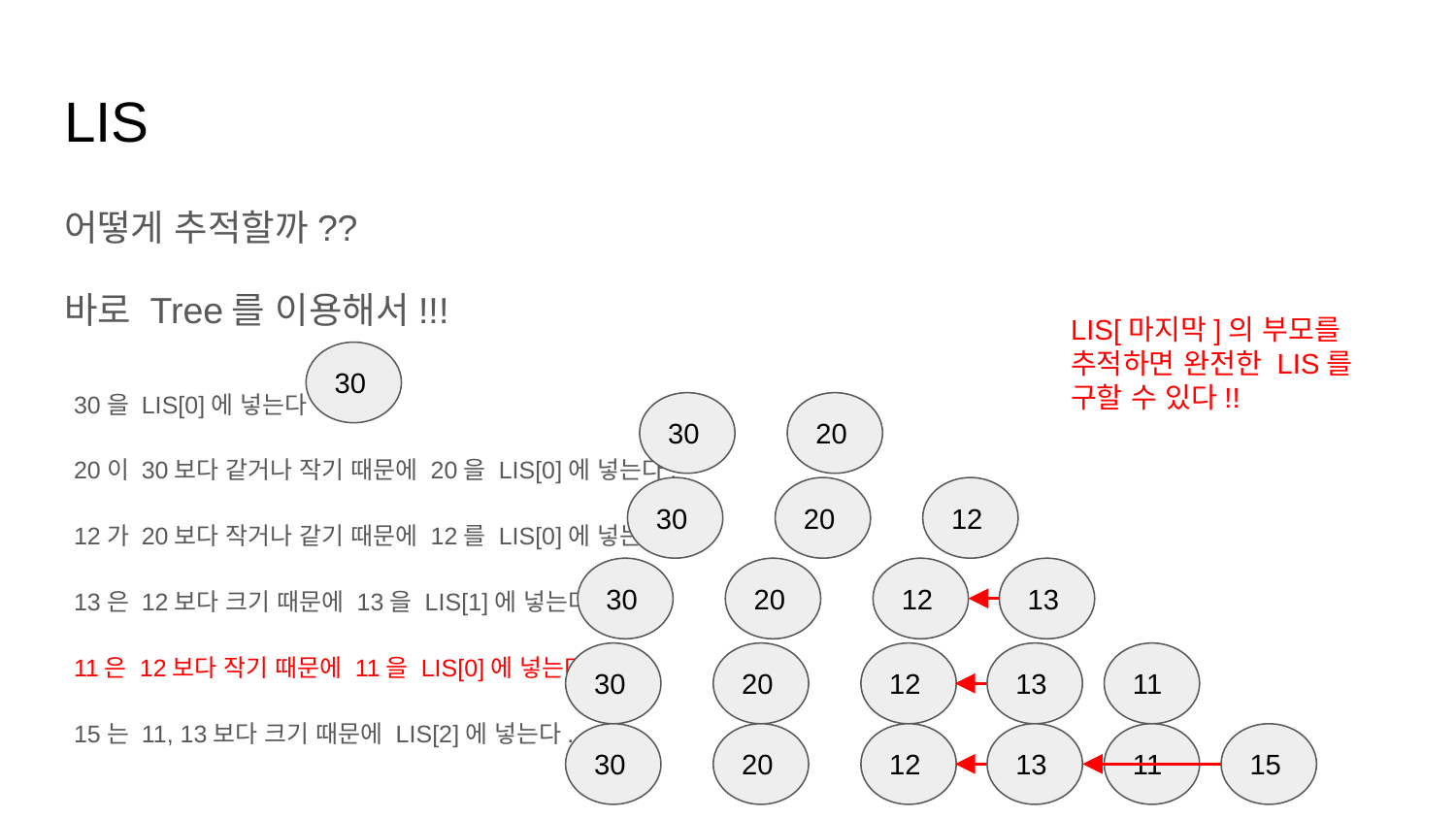

# LIS
어떻게 추적할까??
바로 Tree를 이용해서!!!

LIS[마지막]의 부모를 추적하면 완전한 LIS를 구할 수 있다!!
30을 LIS[0]에 넣는다
20이 30보다 같거나 작기 때문에 20을 LIS[0]에 넣는다.
12가 20보다 작거나 같기 때문에 12를 LIS[0]에 넣는다.
13은 12보다 크기 때문에 13을 LIS[1]에 넣는다.
11은 12보다 작기 때문에 11을 LIS[0]에 넣는다.
15는 11, 13보다 크기 때문에 LIS[2]에 넣는다.
30
30
20
30
20
12
30
20
12
13
30
20
12
13
11
30
20
12
13
11
15